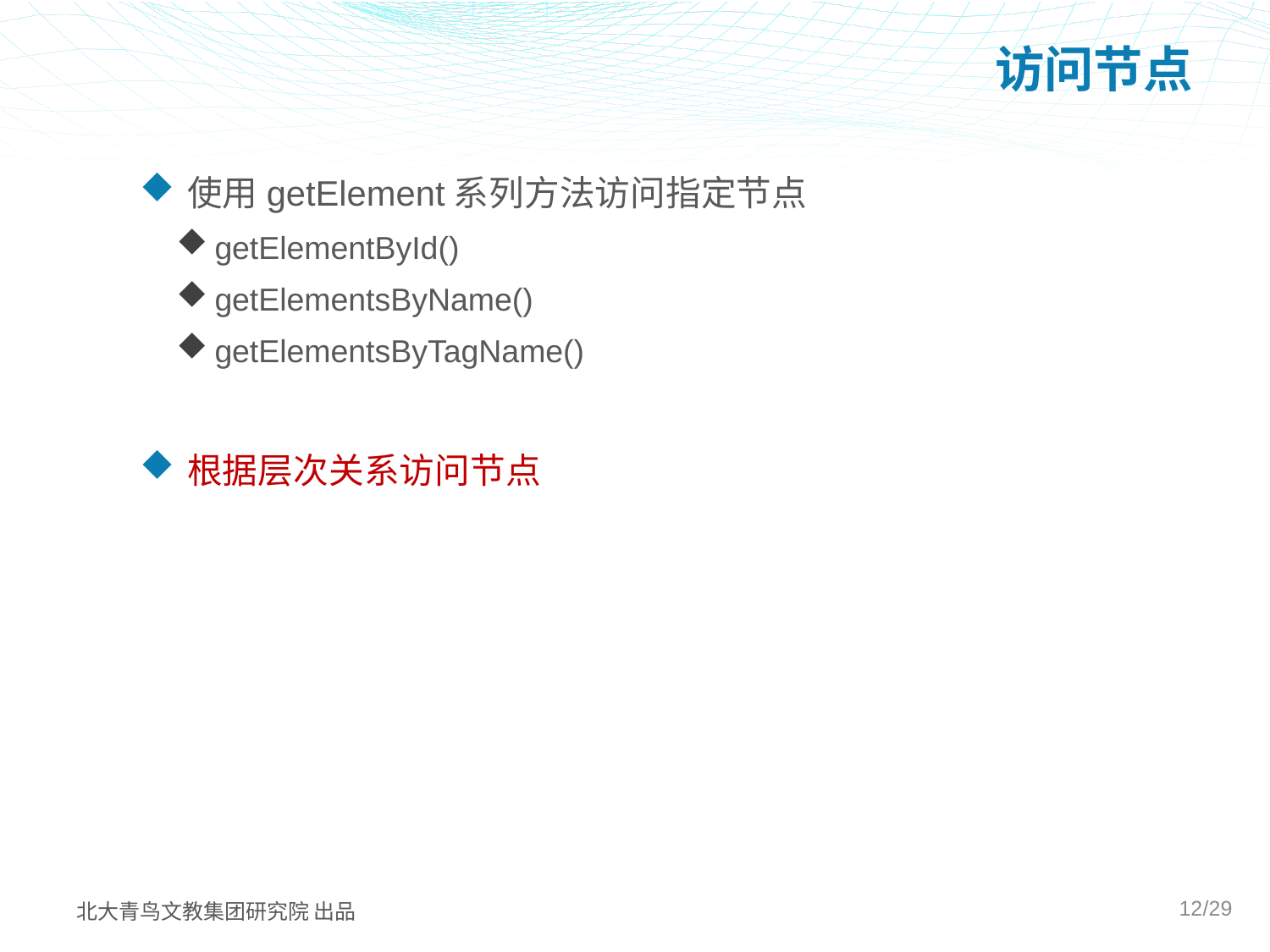

# 访问节点
使用getElement系列方法访问指定节点
getElementById()
getElementsByName()
getElementsByTagName()

根据层次关系访问节点
12/29